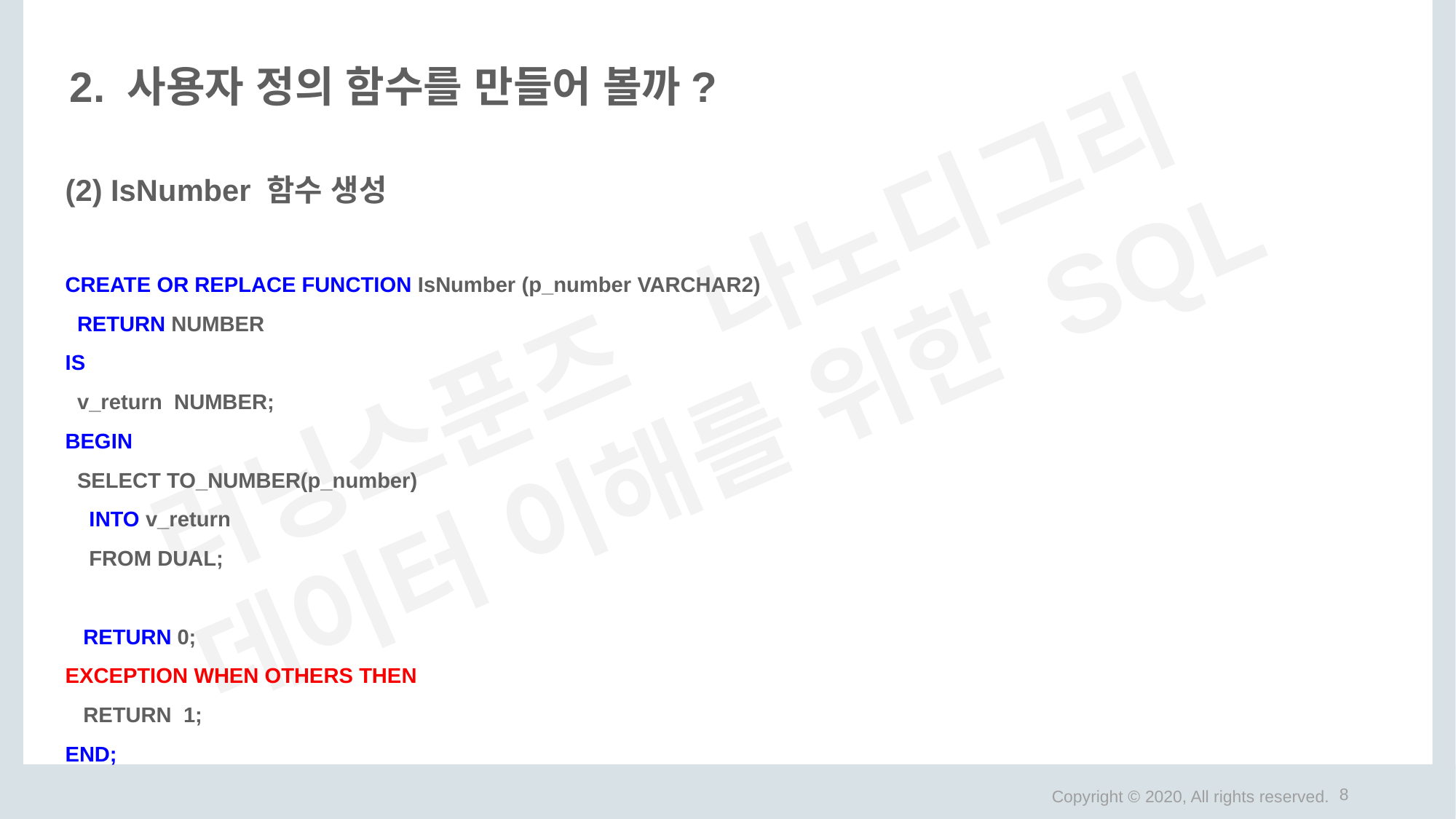

# 2. 사용자 정의 함수를 만들어 볼까?
(2) IsNumber 함수 생성

CREATE OR REPLACE FUNCTION IsNumber (p_number VARCHAR2)
  RETURN NUMBER
IS
  v_return  NUMBER;
BEGIN
  SELECT TO_NUMBER(p_number)
    INTO v_return
    FROM DUAL;

   RETURN 0;
EXCEPTION WHEN OTHERS THEN
   RETURN  1;
END;